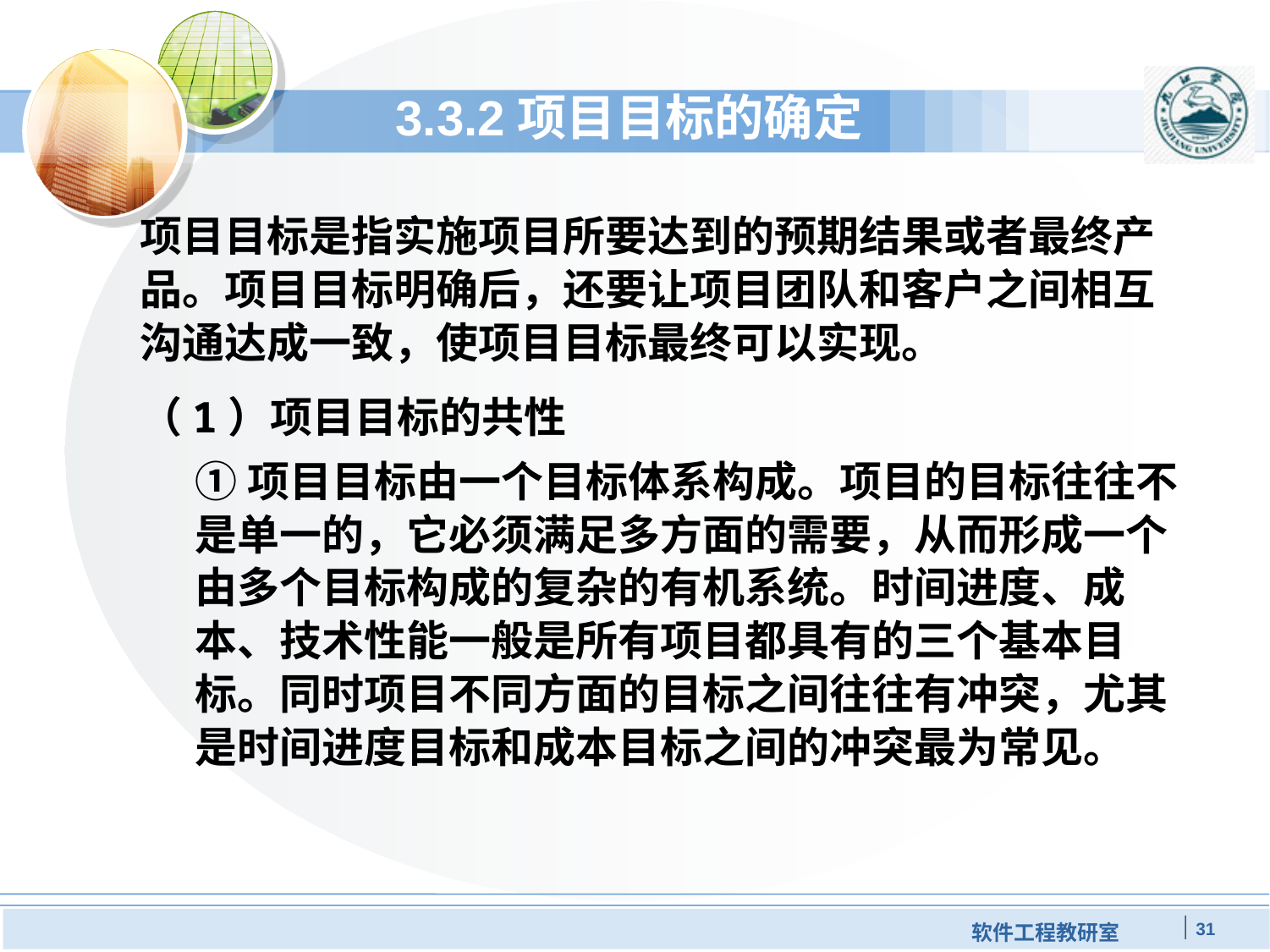

# 3.3.2项目目标的确定
项目目标是指实施项目所要达到的预期结果或者最终产品。项目目标明确后，还要让项目团队和客户之间相互沟通达成一致，使项目目标最终可以实现。
（1）项目目标的共性
①项目目标由一个目标体系构成。项目的目标往往不是单一的，它必须满足多方面的需要，从而形成一个由多个目标构成的复杂的有机系统。时间进度、成本、技术性能一般是所有项目都具有的三个基本目标。同时项目不同方面的目标之间往往有冲突，尤其是时间进度目标和成本目标之间的冲突最为常见。